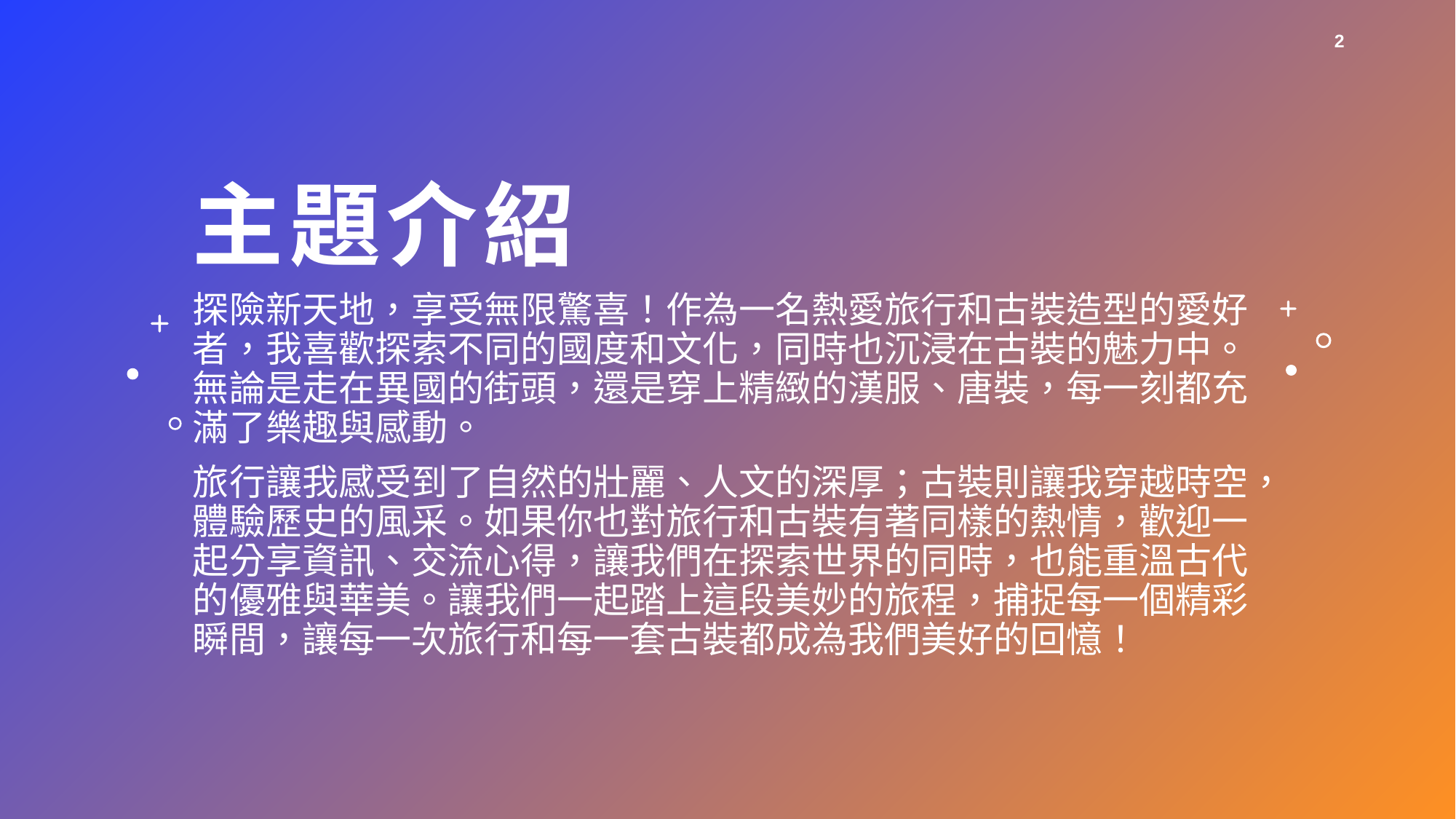

2
# 主題介紹
探險新天地，享受無限驚喜！作為一名熱愛旅行和古裝造型的愛好者，我喜歡探索不同的國度和文化，同時也沉浸在古裝的魅力中。無論是走在異國的街頭，還是穿上精緻的漢服、唐裝，每一刻都充滿了樂趣與感動。
旅行讓我感受到了自然的壯麗、人文的深厚；古裝則讓我穿越時空，體驗歷史的風采。如果你也對旅行和古裝有著同樣的熱情，歡迎一起分享資訊、交流心得，讓我們在探索世界的同時，也能重溫古代的優雅與華美。讓我們一起踏上這段美妙的旅程，捕捉每一個精彩瞬間，讓每一次旅行和每一套古裝都成為我們美好的回憶！